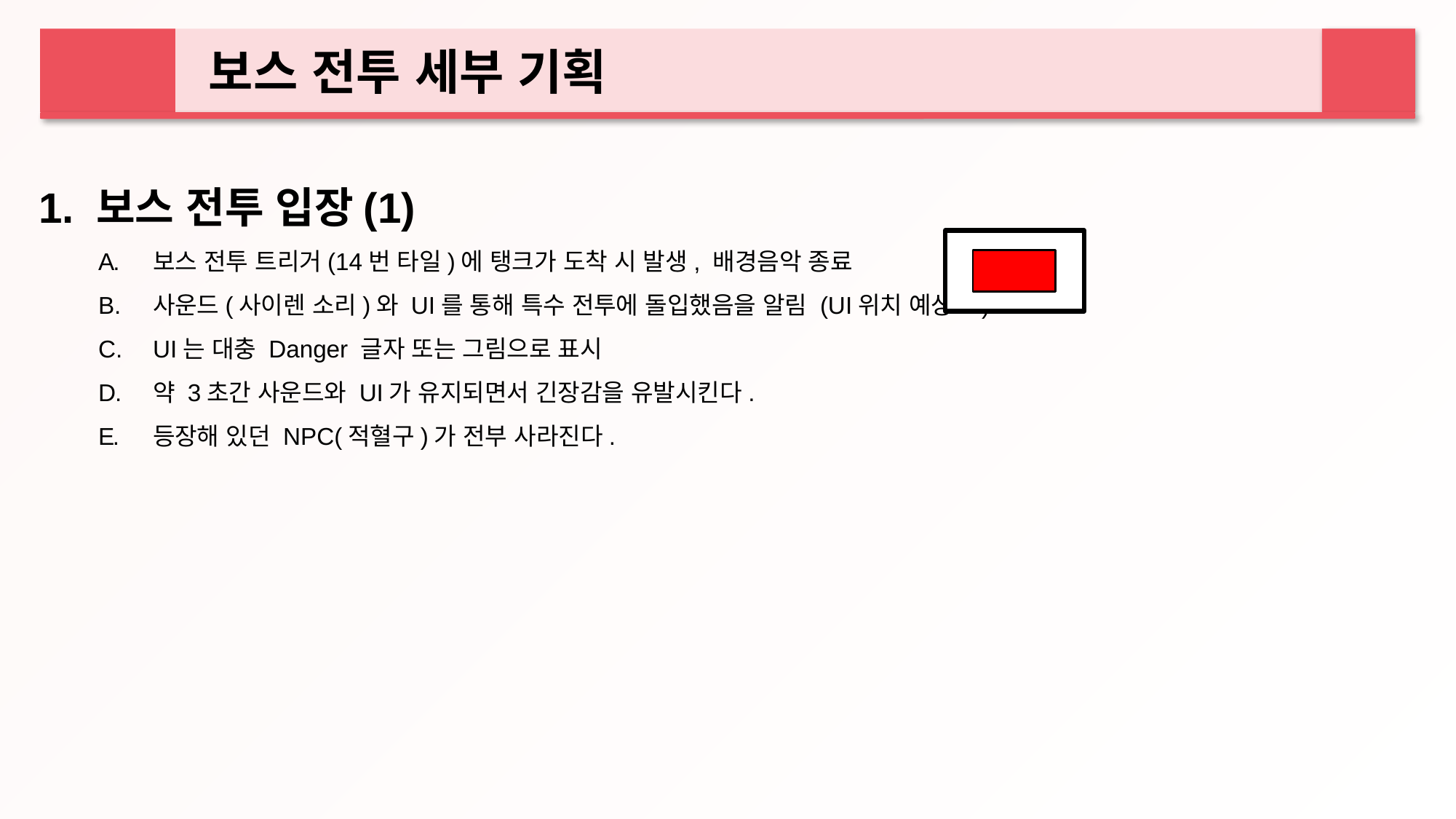

보스 전투 세부 기획

1. 보스 전투 입장(1)
보스 전투 트리거(14번 타일)에 탱크가 도착 시 발생, 배경음악 종료
사운드(사이렌 소리)와 UI를 통해 특수 전투에 돌입했음을 알림 (UI위치 예상도)
UI는 대충 Danger 글자 또는 그림으로 표시
약 3초간 사운드와 UI가 유지되면서 긴장감을 유발시킨다.
등장해 있던 NPC(적혈구)가 전부 사라진다.